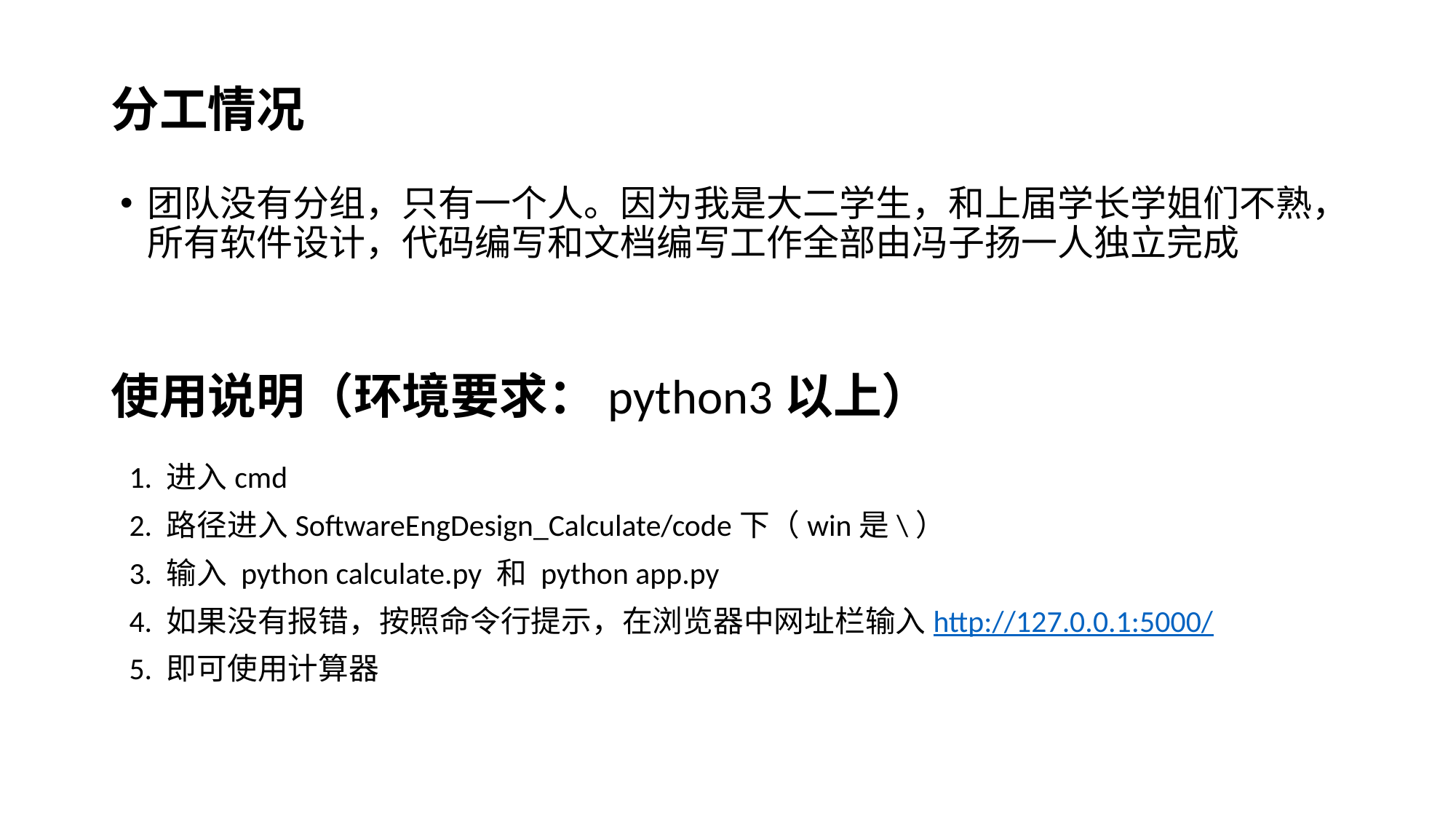

# 分工情况
团队没有分组，只有一个人。因为我是大二学生，和上届学长学姐们不熟，所有软件设计，代码编写和文档编写工作全部由冯子扬一人独立完成

使用说明（环境要求：python3以上）
1. 进入cmd
2. 路径进入SoftwareEngDesign_Calculate/code下（win是\）
3. 输入 python calculate.py 和 python app.py
4. 如果没有报错，按照命令行提示，在浏览器中网址栏输入http://127.0.0.1:5000/
5. 即可使用计算器